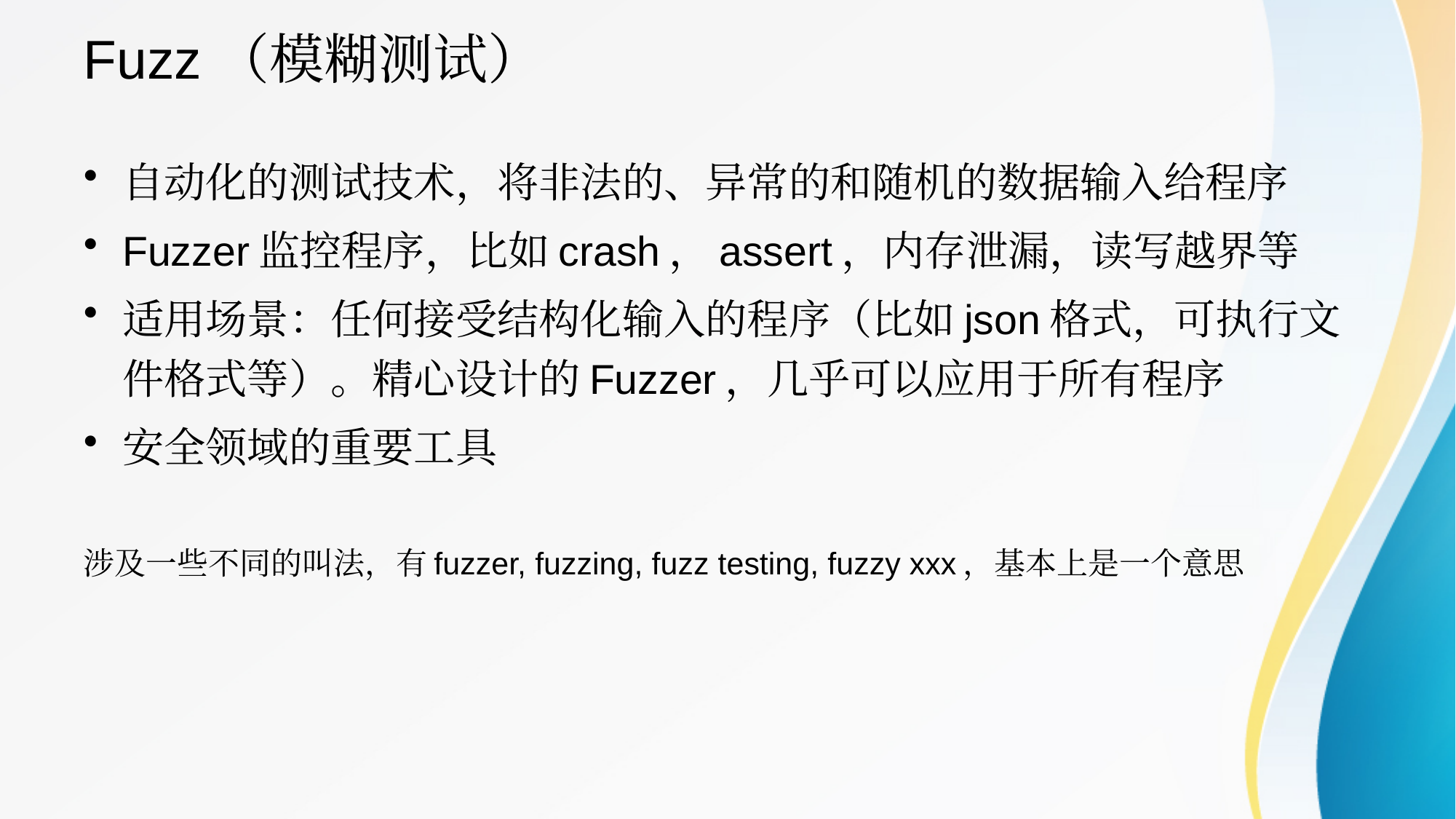

# Fuzz（模糊测试）
自动化的测试技术，将非法的、异常的和随机的数据输入给程序
Fuzzer监控程序，比如crash，assert，内存泄漏，读写越界等
适用场景：任何接受结构化输入的程序（比如json格式，可执行文件格式等）。精心设计的Fuzzer，几乎可以应用于所有程序
安全领域的重要工具

涉及一些不同的叫法，有fuzzer, fuzzing, fuzz testing, fuzzy xxx，基本上是一个意思